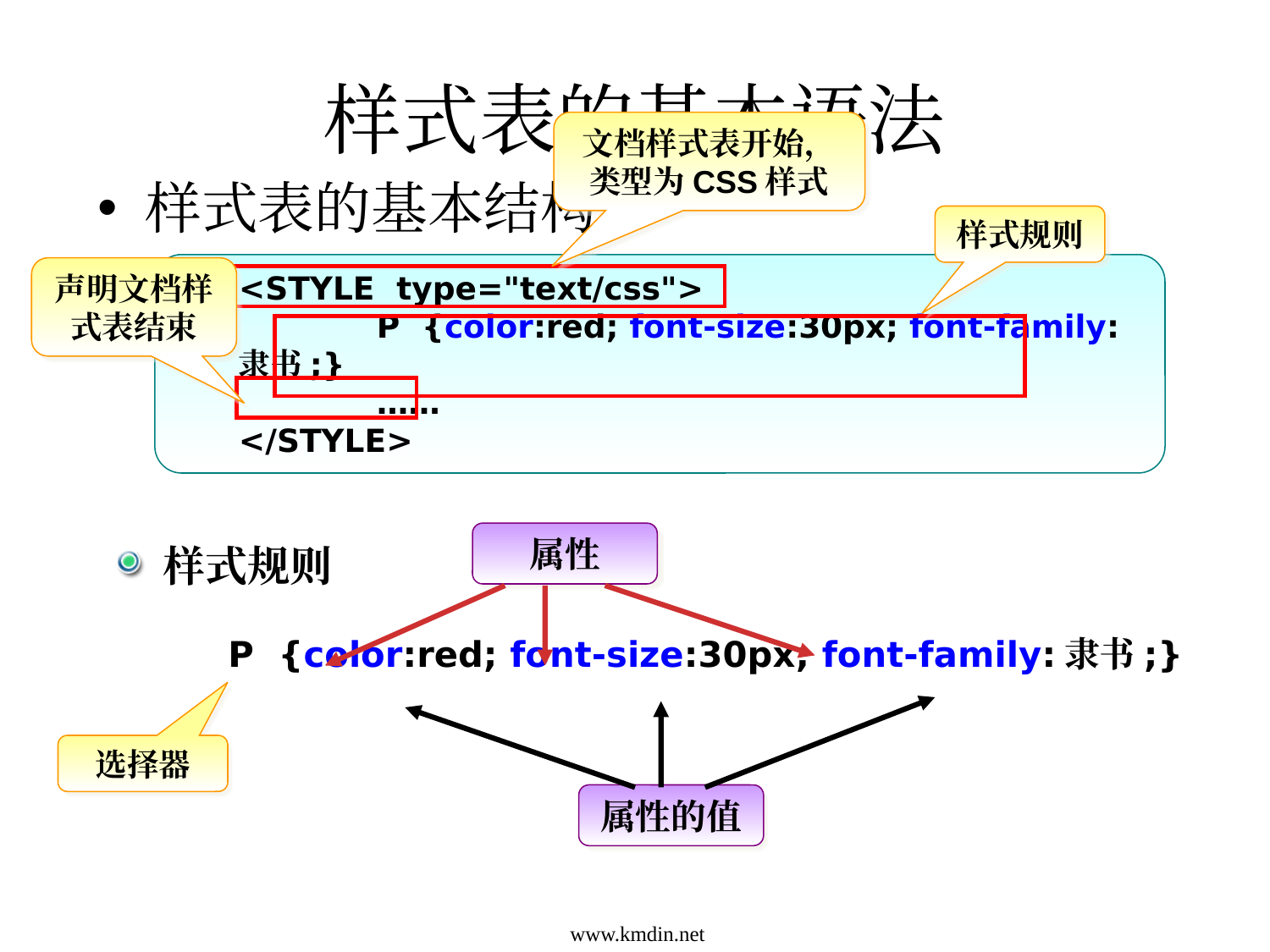

# 样式表的基本语法
文档样式表开始，类型为CSS样式
样式表的基本结构

样式规则
<STYLE  type="text/css">
 	 P  {color:red; font-size:30px; font-family:隶书;}
	 ……
</STYLE>
声明文档样式表结束

属性

样式规则

    P  {color:red; font-size:30px; font-family:隶书;}

属性的值
选择器